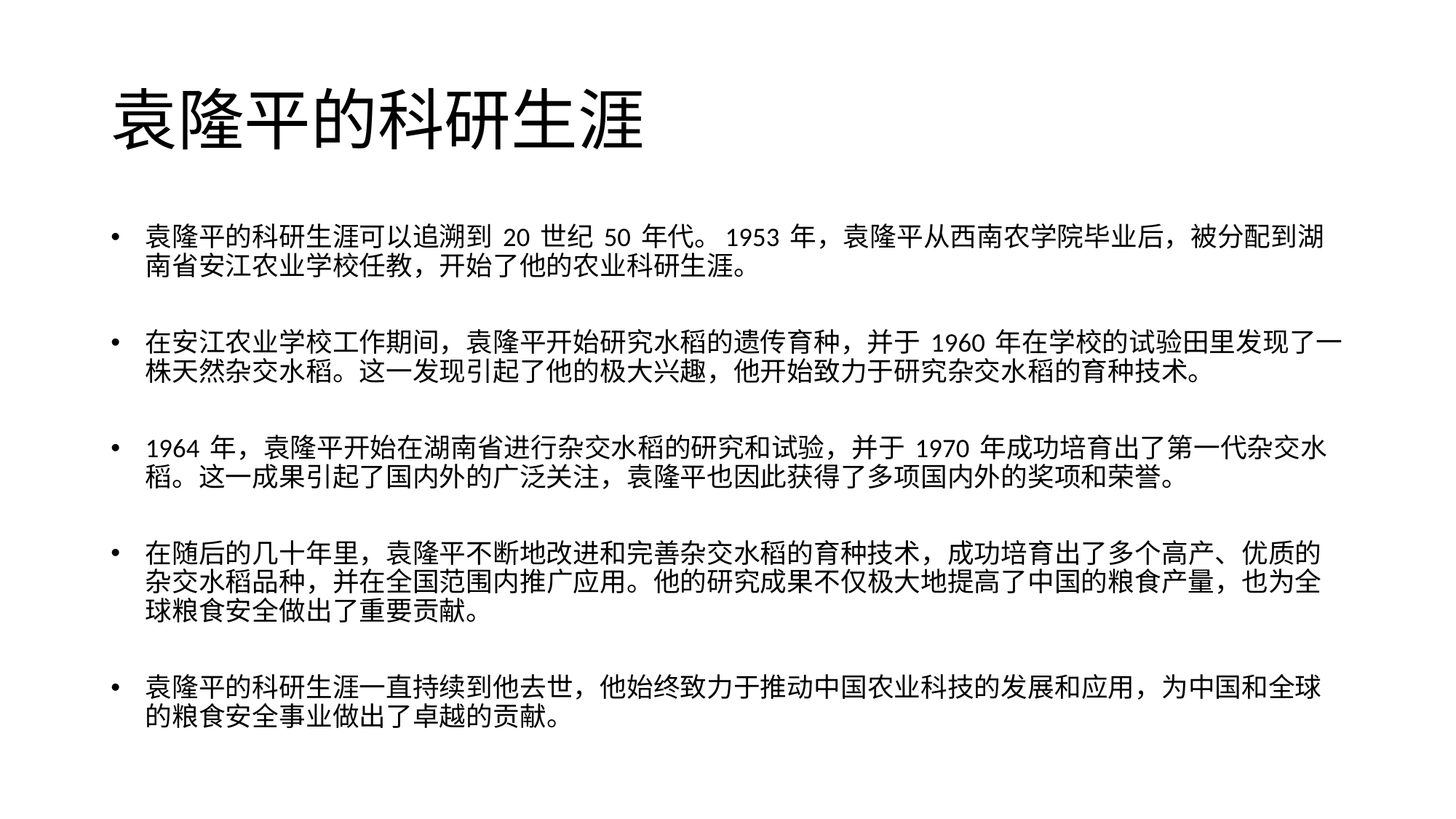

# 袁隆平的科研生涯
袁隆平的科研生涯可以追溯到 20 世纪 50 年代。1953 年，袁隆平从西南农学院毕业后，被分配到湖南省安江农业学校任教，开始了他的农业科研生涯。

在安江农业学校工作期间，袁隆平开始研究水稻的遗传育种，并于 1960 年在学校的试验田里发现了一株天然杂交水稻。这一发现引起了他的极大兴趣，他开始致力于研究杂交水稻的育种技术。

1964 年，袁隆平开始在湖南省进行杂交水稻的研究和试验，并于 1970 年成功培育出了第一代杂交水稻。这一成果引起了国内外的广泛关注，袁隆平也因此获得了多项国内外的奖项和荣誉。

在随后的几十年里，袁隆平不断地改进和完善杂交水稻的育种技术，成功培育出了多个高产、优质的杂交水稻品种，并在全国范围内推广应用。他的研究成果不仅极大地提高了中国的粮食产量，也为全球粮食安全做出了重要贡献。

袁隆平的科研生涯一直持续到他去世，他始终致力于推动中国农业科技的发展和应用，为中国和全球的粮食安全事业做出了卓越的贡献。